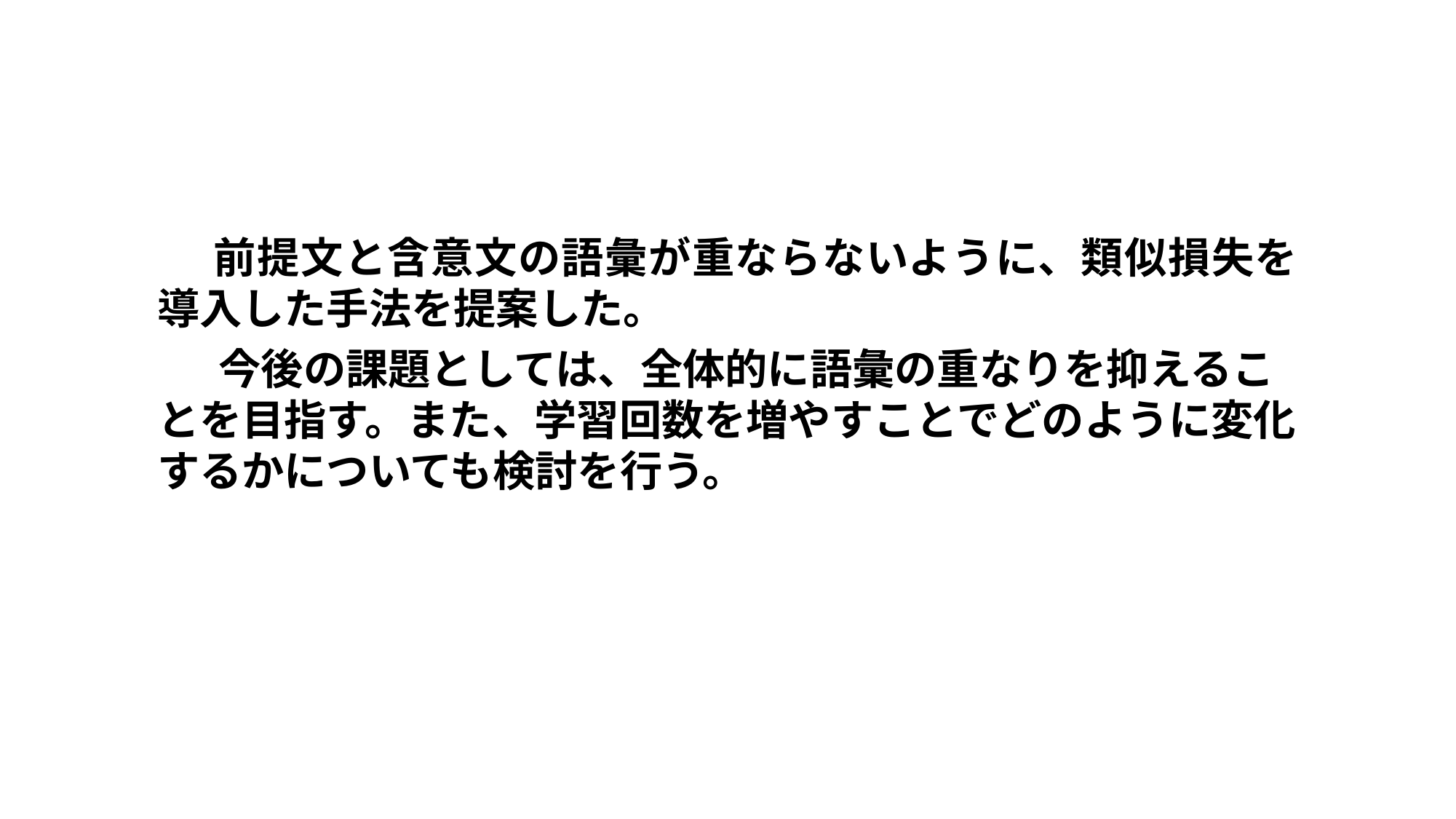

前提文と含意文の語彙が重ならないように、類似損失を導入した手法を提案した。
    今後の課題としては、全体的に語彙の重なりを抑えることを目指す。また、学習回数を増やすことでどのように変化するかについても検討を行う。